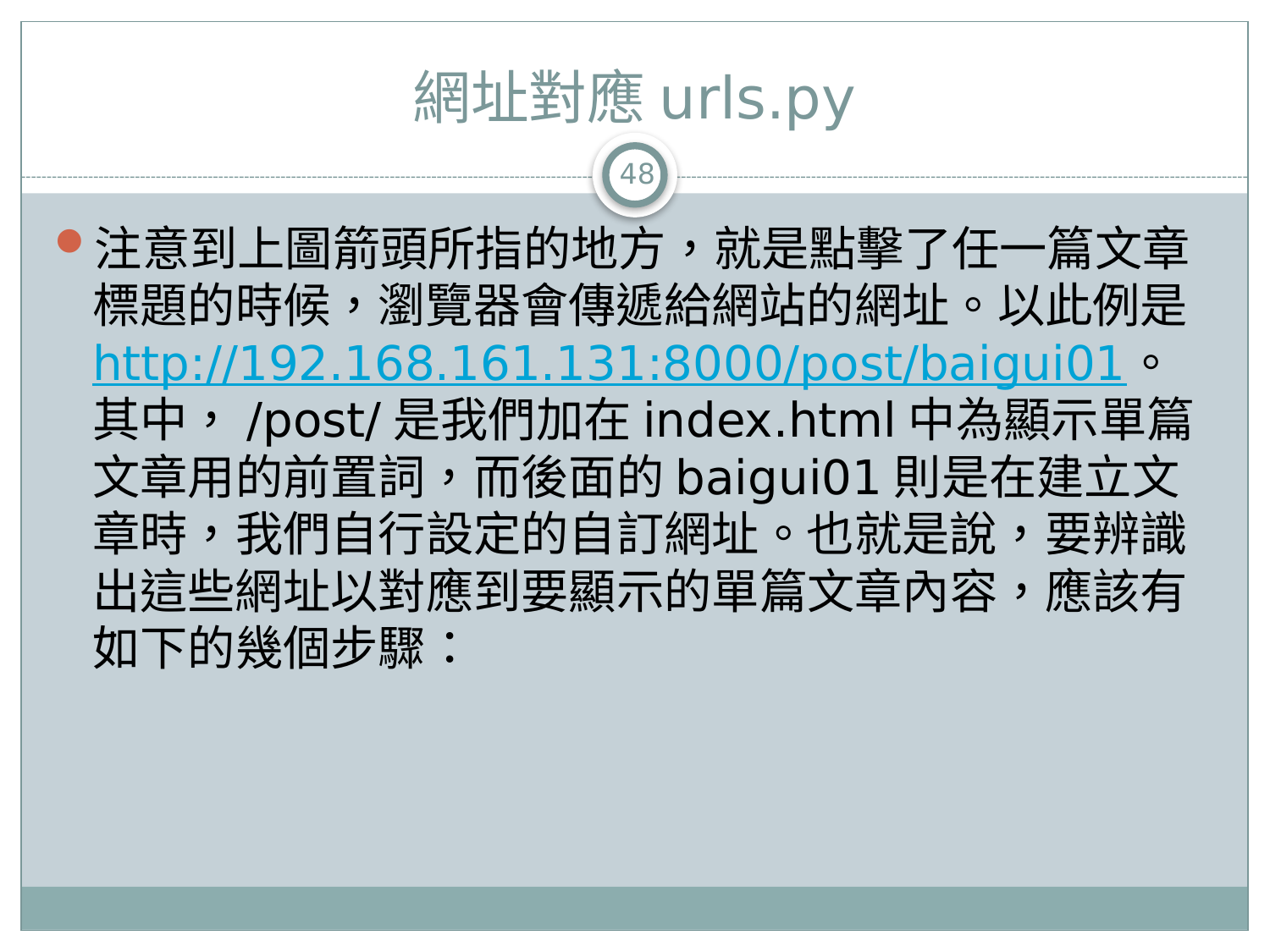

# 網址對應urls.py
48
注意到上圖箭頭所指的地方，就是點擊了任一篇文章標題的時候，瀏覽器會傳遞給網站的網址。以此例是http://192.168.161.131:8000/post/baigui01。其中，/post/是我們加在index.html中為顯示單篇文章用的前置詞，而後面的baigui01則是在建立文章時，我們自行設定的自訂網址。也就是說，要辨識出這些網址以對應到要顯示的單篇文章內容，應該有如下的幾個步驟：